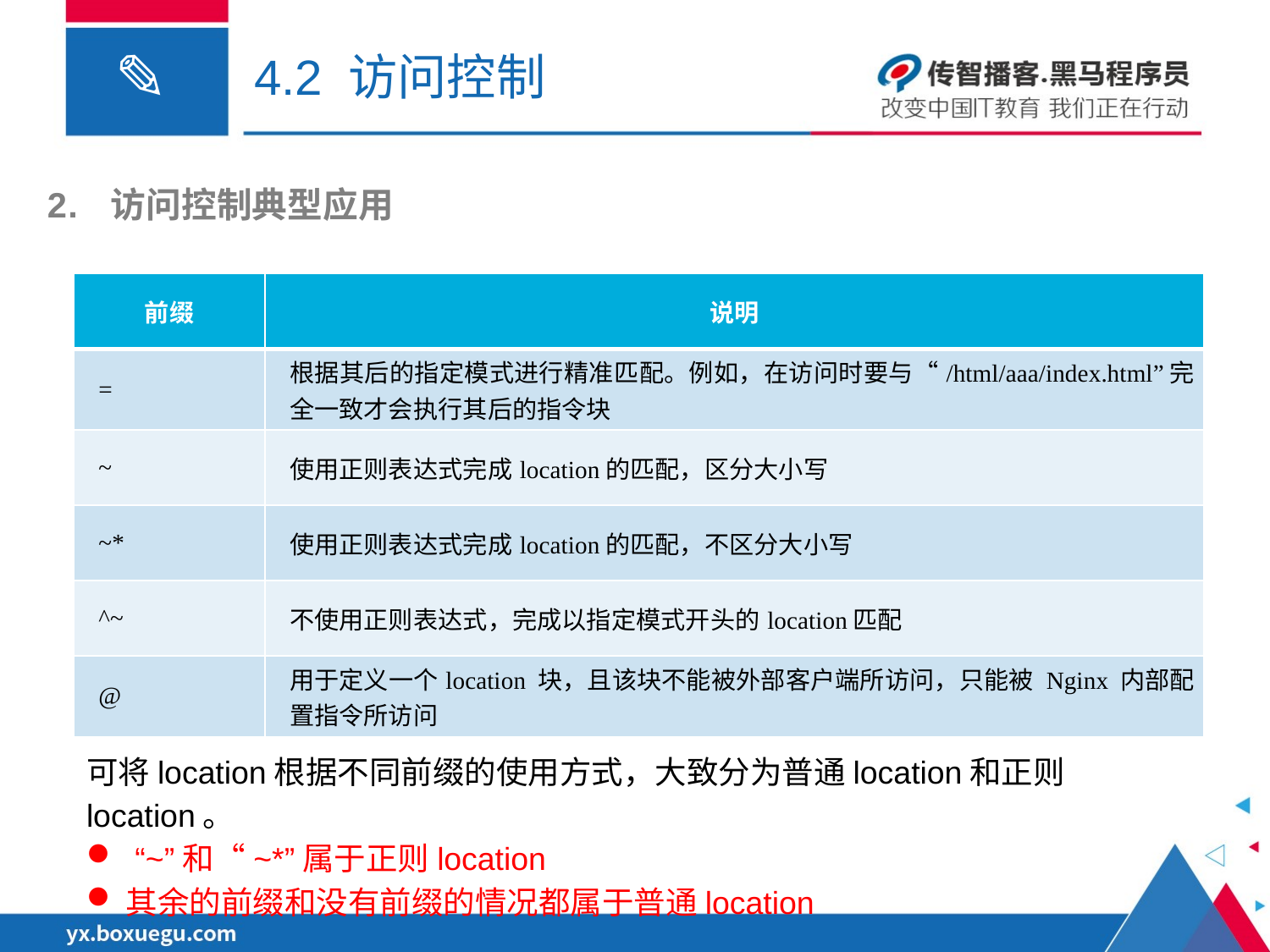

# 4.2 访问控制
访问控制典型应用
| 前缀 | 说明 |
| --- | --- |
| = | 根据其后的指定模式进行精准匹配。例如，在访问时要与“/html/aaa/index.html”完全一致才会执行其后的指令块 |
| ~ | 使用正则表达式完成location的匹配，区分大小写 |
| ~\* | 使用正则表达式完成location的匹配，不区分大小写 |
| ^~ | 不使用正则表达式，完成以指定模式开头的location匹配 |
| @ | 用于定义一个location 块，且该块不能被外部客户端所访问，只能被 Nginx 内部配置指令所访问 |
可将location根据不同前缀的使用方式，大致分为普通location和正则location。
 “~”和“~*”属于正则location
其余的前缀和没有前缀的情况都属于普通location